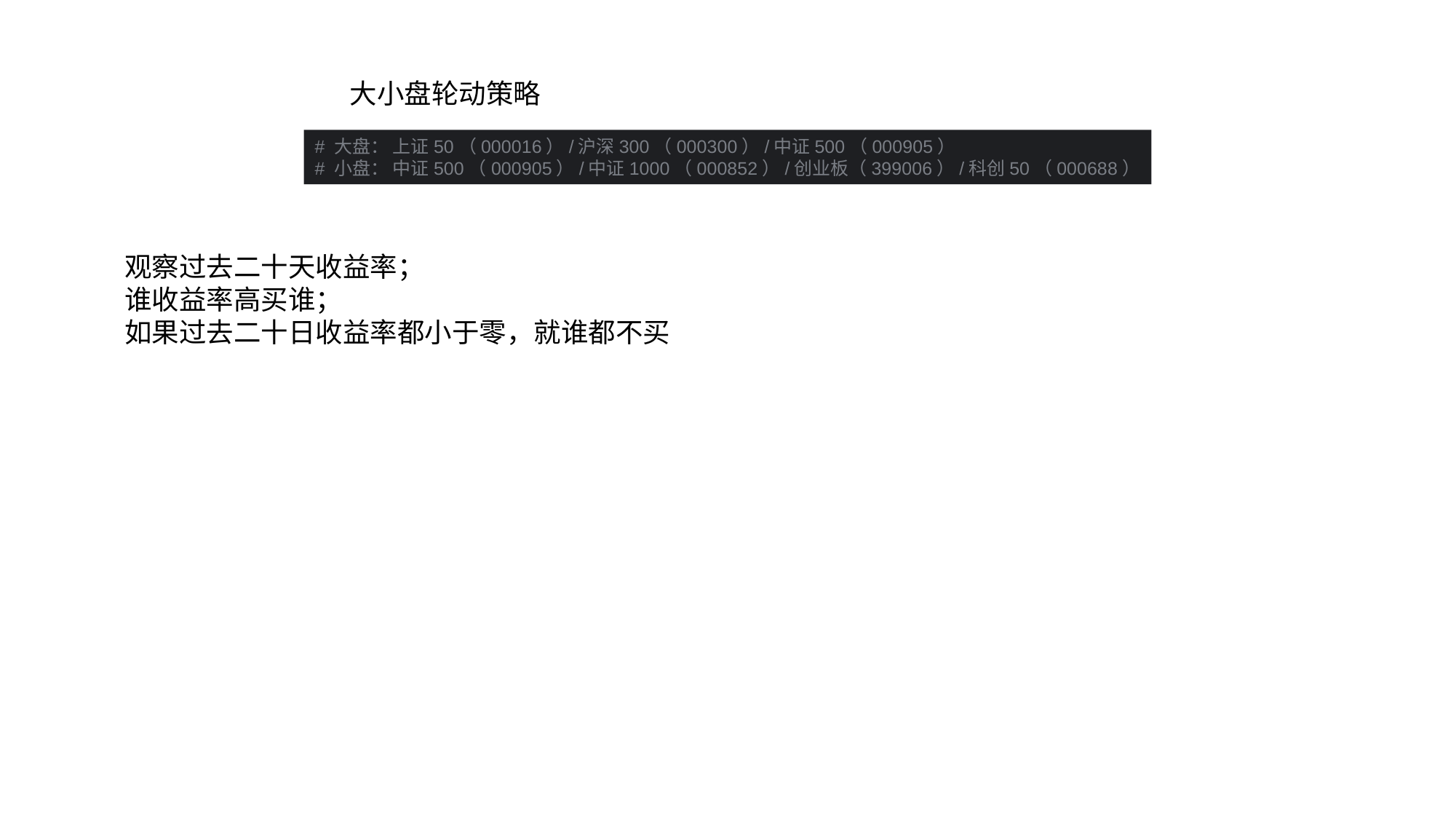

大小盘轮动策略

# 大盘： 上证50（000016）/沪深300（000300）/中证500（000905） # 小盘： 中证500（000905）/中证1000（000852）/创业板（399006）/科创50（000688）
观察过去二十天收益率；
谁收益率高买谁；
如果过去二十日收益率都小于零，就谁都不买